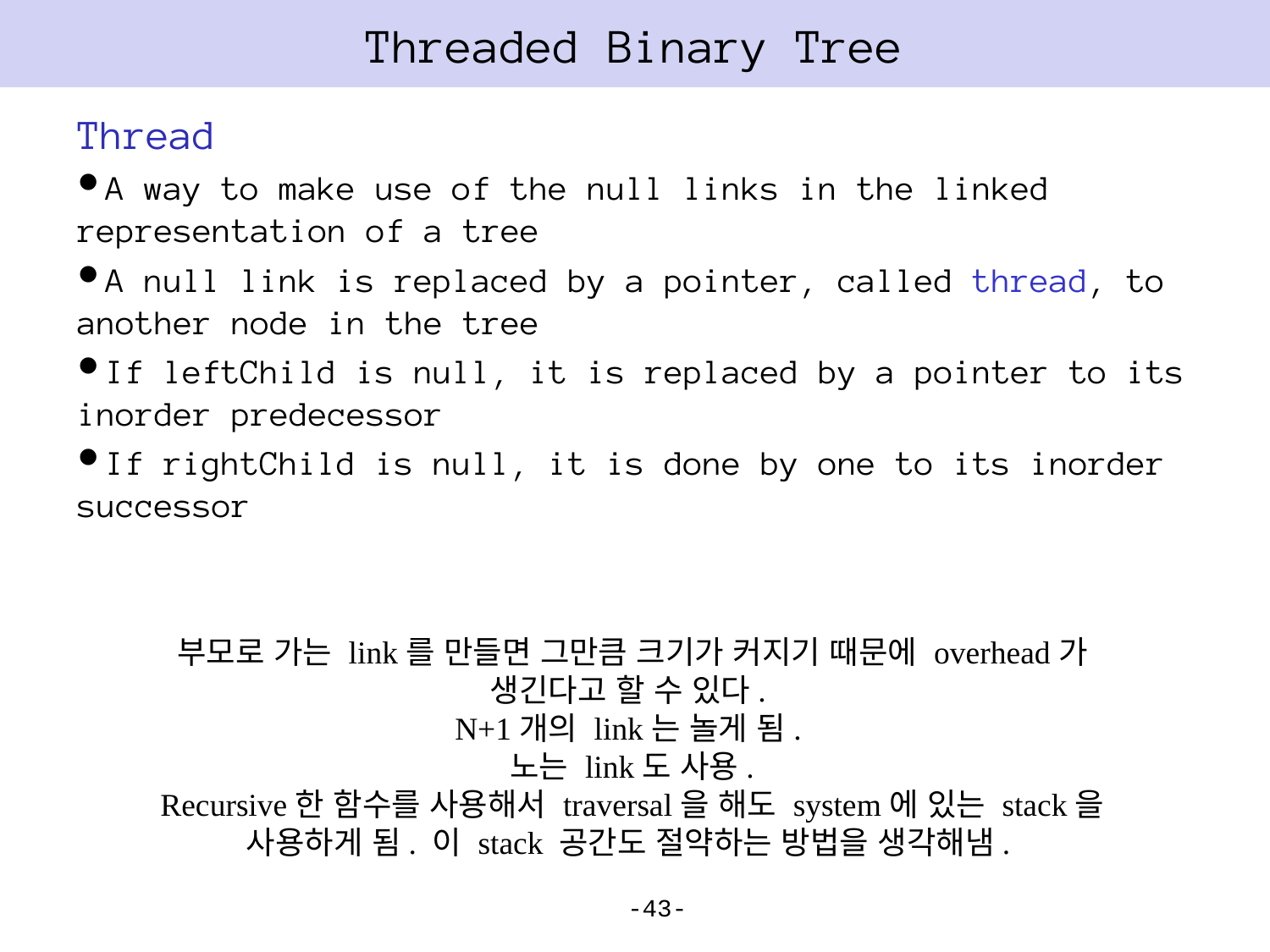

# Threaded Binary Tree
Thread
A way to make use of the null links in the linked representation of a tree
A null link is replaced by a pointer, called thread, to another node in the tree
If leftChild is null, it is replaced by a pointer to its inorder predecessor
If rightChild is null, it is done by one to its inorder successor
부모로 가는 link를 만들면 그만큼 크기가 커지기 때문에 overhead가 생긴다고 할 수 있다.
N+1개의 link는 놀게 됨.
노는 link도 사용.
Recursive한 함수를 사용해서 traversal을 해도 system에 있는 stack을 사용하게 됨. 이 stack 공간도 절약하는 방법을 생각해냄.
-43-